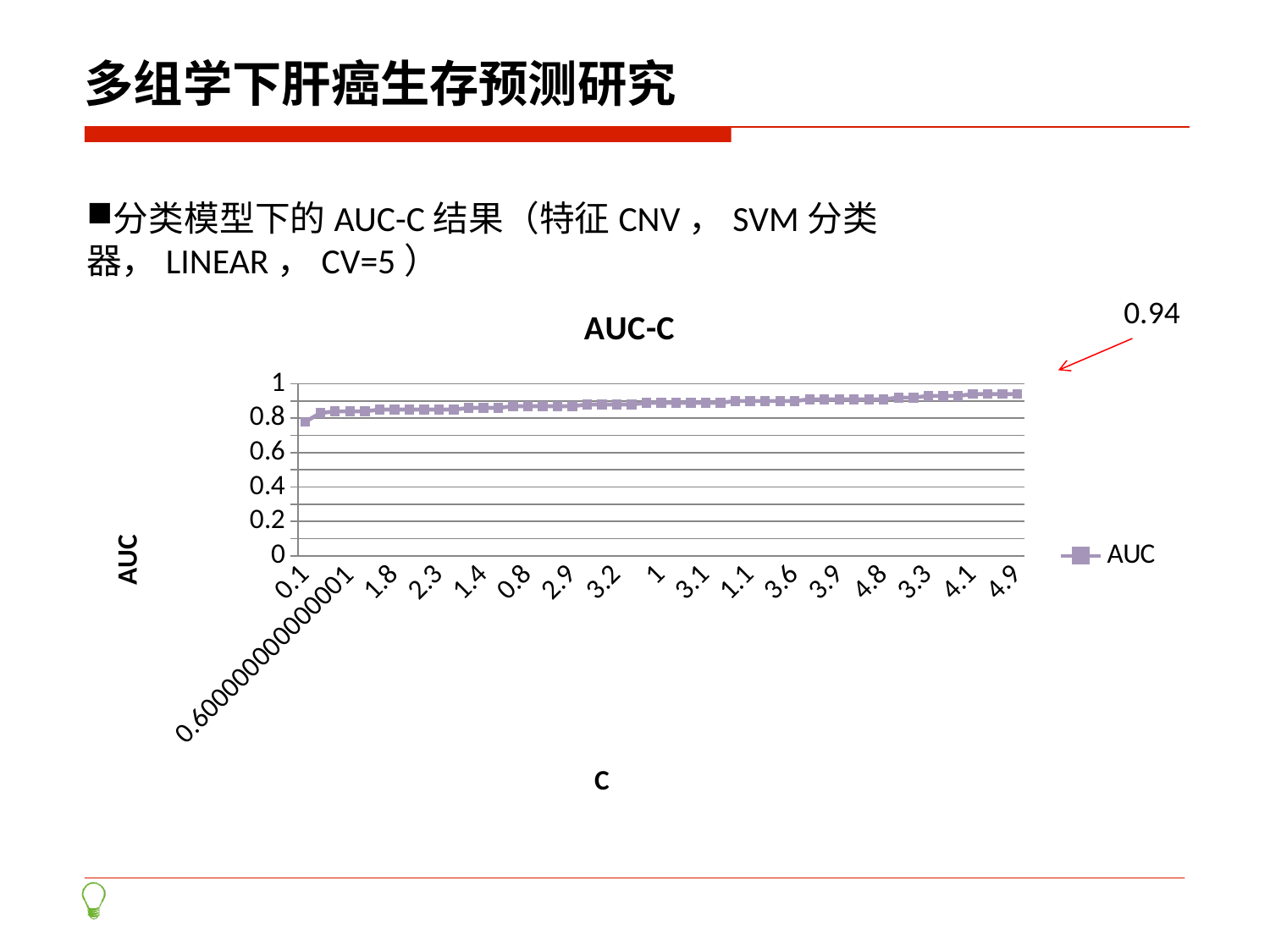

# 多组学下肝癌生存预测研究
分类模型下的AUC-C结果（特征CNV，SVM分类器，LINEAR，CV=5）

### Chart: AUC-C

| Category | AUC |
|---|---|
| 0.1 | 0.78 |
| 0.2 | 0.8300000000000006 |
| 0.5 | 0.8400000000000006 |
| 0.60000000000000064 | 0.8400000000000006 |
| 1.9000000000000001 | 0.8400000000000006 |
| 1.7 | 0.8500000000000006 |
| 1.8 | 0.8500000000000006 |
| 2.1 | 0.8500000000000006 |
| 2.2000000000000002 | 0.8500000000000006 |
| 2.2999999999999998 | 0.8500000000000006 |
| 2.6 | 0.8500000000000006 |
| 0.4 | 0.8600000000000007 |
| 1.4 | 0.8600000000000007 |
| 2 | 0.8600000000000007 |
| 0.30000000000000032 | 0.8700000000000011 |
| 0.8 | 0.8700000000000011 |
| 1.6 | 0.8700000000000011 |
| 2.5 | 0.8700000000000011 |
| 2.9 | 0.8700000000000011 |
| 1.5 | 0.88 |
| 2.7 | 0.88 |
| 3.2 | 0.88 |
| 4.3 | 0.88 |
| 0.9 | 0.89 |
| 1 | 0.89 |
| 1.2 | 0.89 |
| 1.3 | 0.89 |
| 3.1 | 0.89 |
| 3.4 | 0.89 |
| 0.70000000000000062 | 0.9 |
| 1.1000000000000001 | 0.9 |
| 2.4 | 0.9 |
| 3 | 0.9 |
| 3.6 | 0.9 |
| 3.5 | 0.91 |
| 3.7 | 0.91 |
| 3.9 | 0.91 |
| 4 | 0.91 |
| 4.7 | 0.91 |
| 4.8 | 0.91 |
| 2.8 | 0.92 |
| 4.5 | 0.92 |
| 3.3 | 0.93 |
| 3.8 | 0.93 |
| 4.5999999999999996 | 0.93 |
| 4.0999999999999996 | 0.9400000000000006 |
| 4.2 | 0.9400000000000006 |
| 4.4000000000000004 | 0.9400000000000006 |
| 4.9000000000000004 | 0.9400000000000006 |
0.94